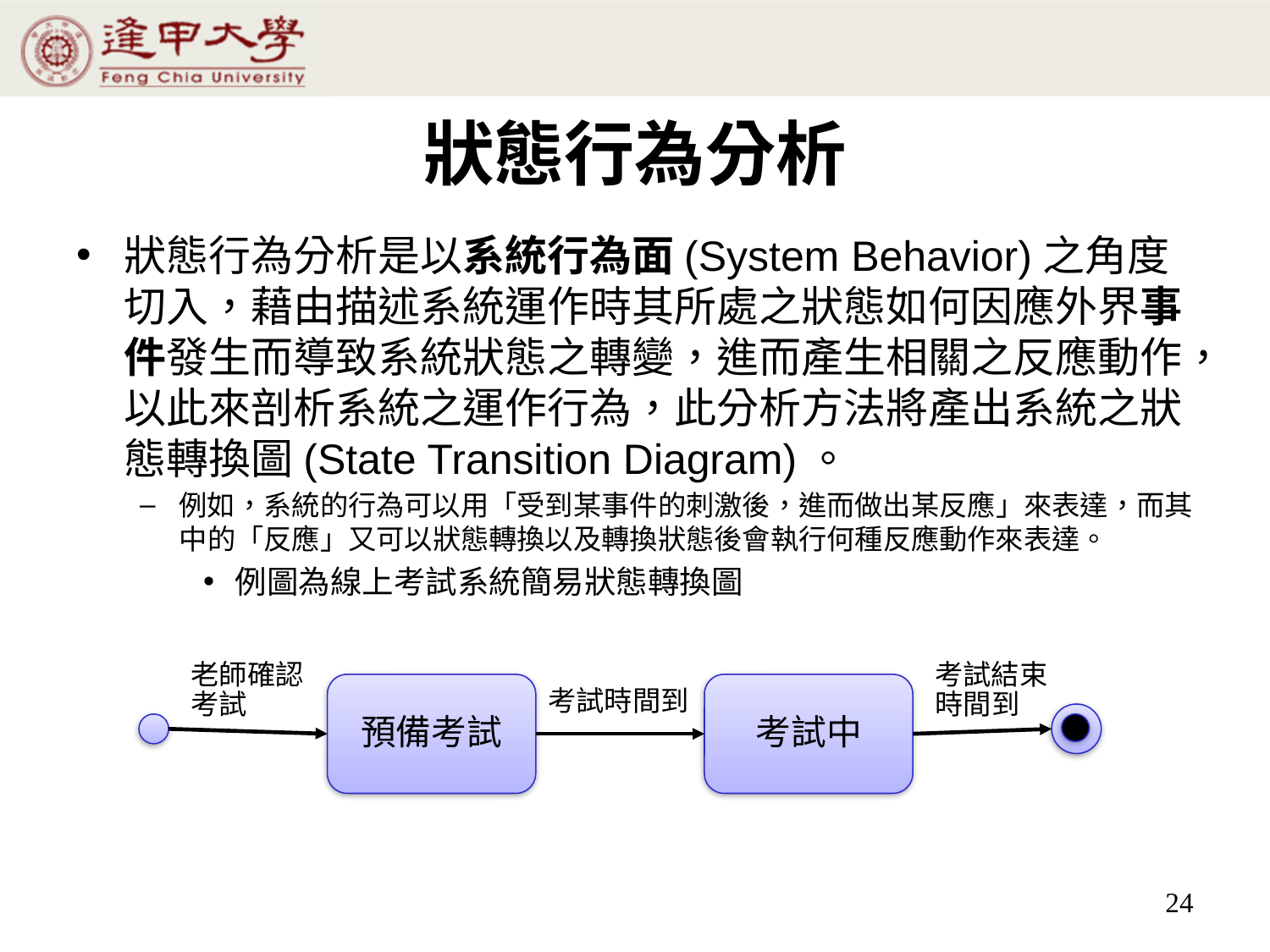

# 狀態行為分析
狀態行為分析是以系統行為面(System Behavior)之角度切入，藉由描述系統運作時其所處之狀態如何因應外界事件發生而導致系統狀態之轉變，進而產生相關之反應動作，以此來剖析系統之運作行為，此分析方法將產出系統之狀態轉換圖(State Transition Diagram)。
例如，系統的行為可以用「受到某事件的刺激後，進而做出某反應」來表達，而其中的「反應」又可以狀態轉換以及轉換狀態後會執行何種反應動作來表達。
例圖為線上考試系統簡易狀態轉換圖
老師確認考試
考試結束
時間到
預備考試
考試中
考試時間到

24